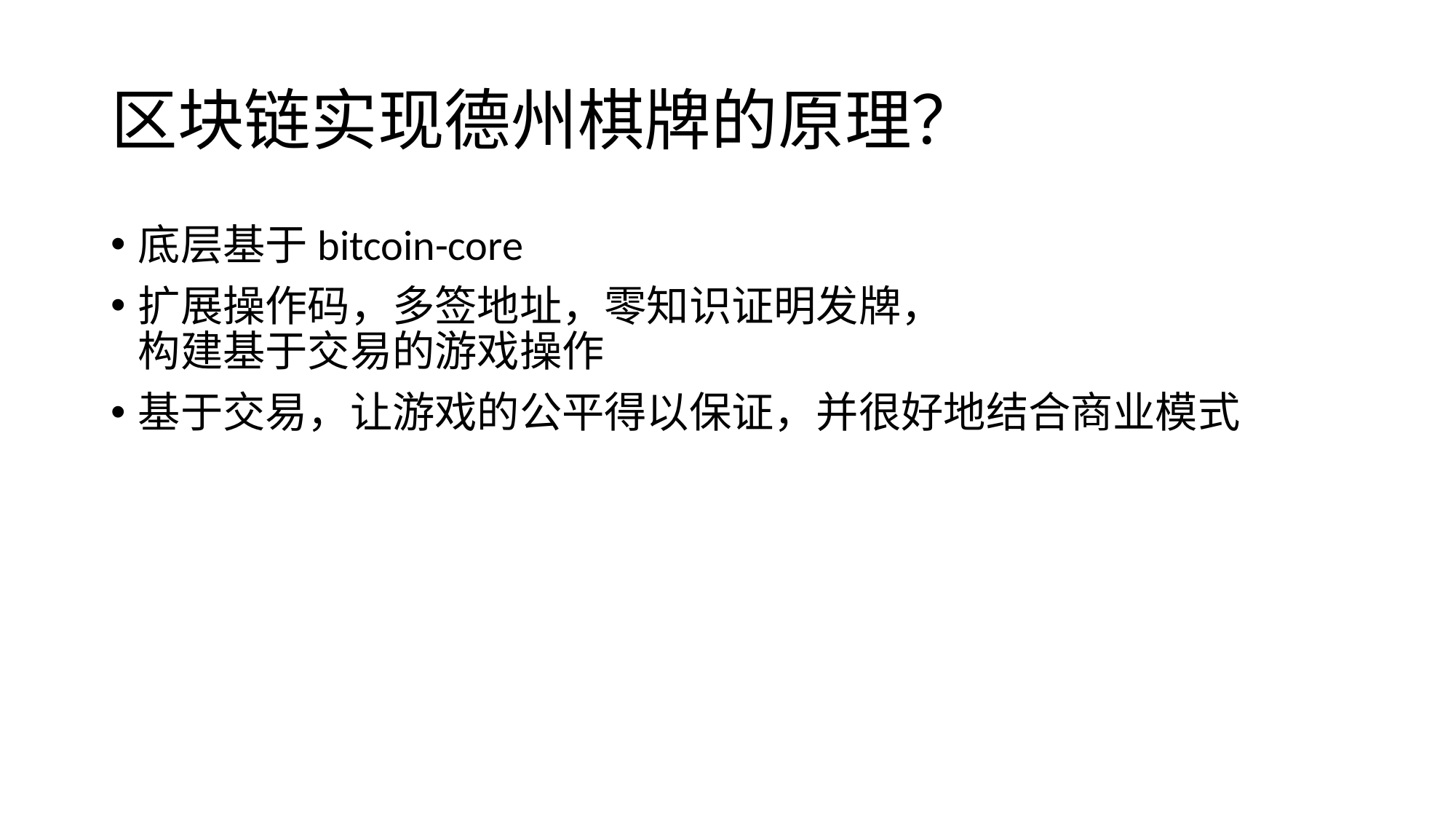

# 区块链实现德州棋牌的原理？
底层基于bitcoin-core
扩展操作码，多签地址，零知识证明发牌，
构建基于交易的游戏操作
基于交易，让游戏的公平得以保证，并很好地结合商业模式